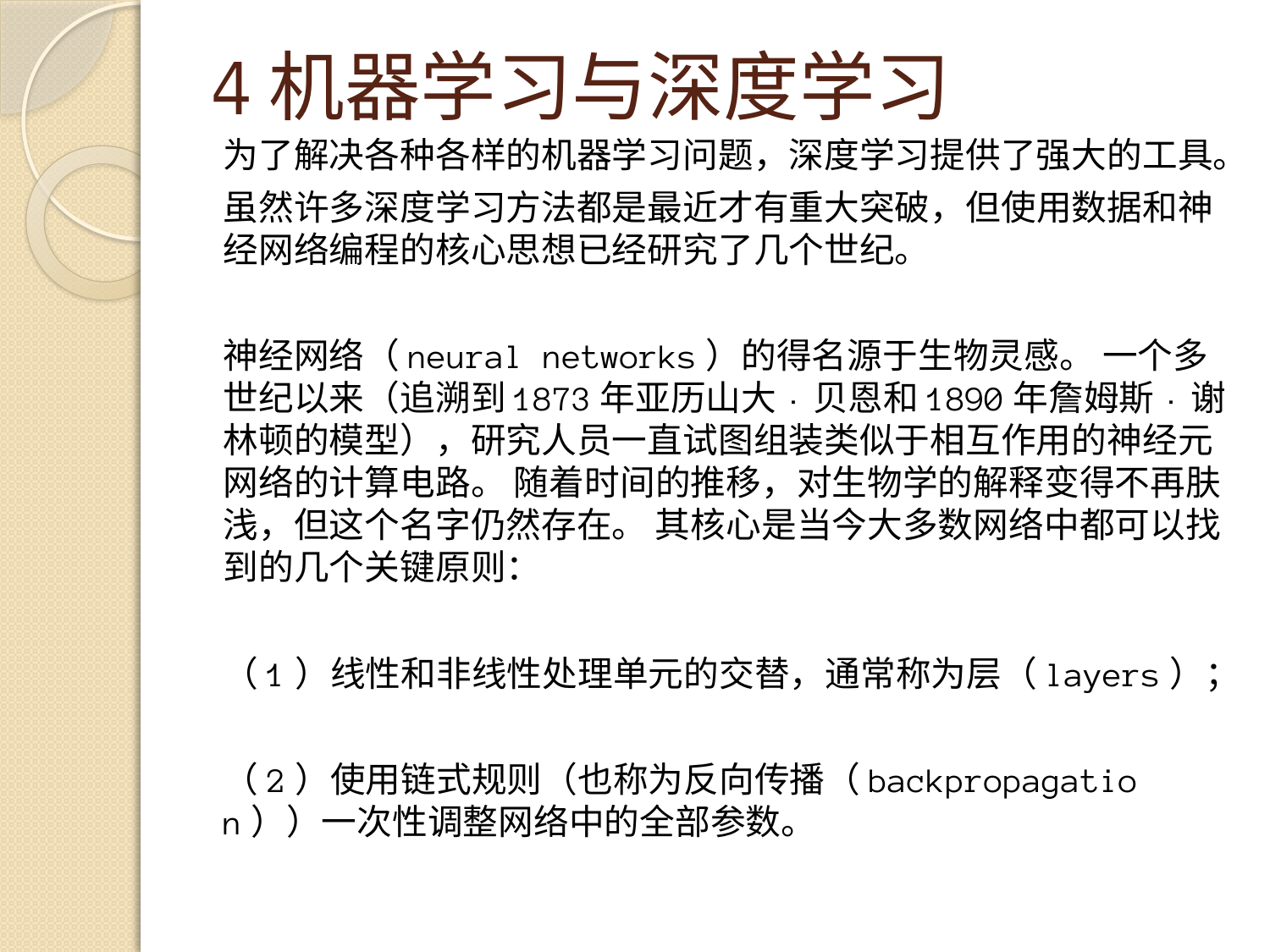

# 4机器学习与深度学习
为了解决各种各样的机器学习问题，深度学习提供了强大的工具。
虽然许多深度学习方法都是最近才有重大突破，但使用数据和神经网络编程的核心思想已经研究了几个世纪。

神经网络（neural networks）的得名源于生物灵感。 一个多世纪以来（追溯到1873年亚历山大·贝恩和1890年詹姆斯·谢林顿的模型），研究人员一直试图组装类似于相互作用的神经元网络的计算电路。 随着时间的推移，对生物学的解释变得不再肤浅，但这个名字仍然存在。 其核心是当今大多数网络中都可以找到的几个关键原则：

（1）线性和非线性处理单元的交替，通常称为层（layers）；

（2）使用链式规则（也称为反向传播（backpropagation））一次性调整网络中的全部参数。